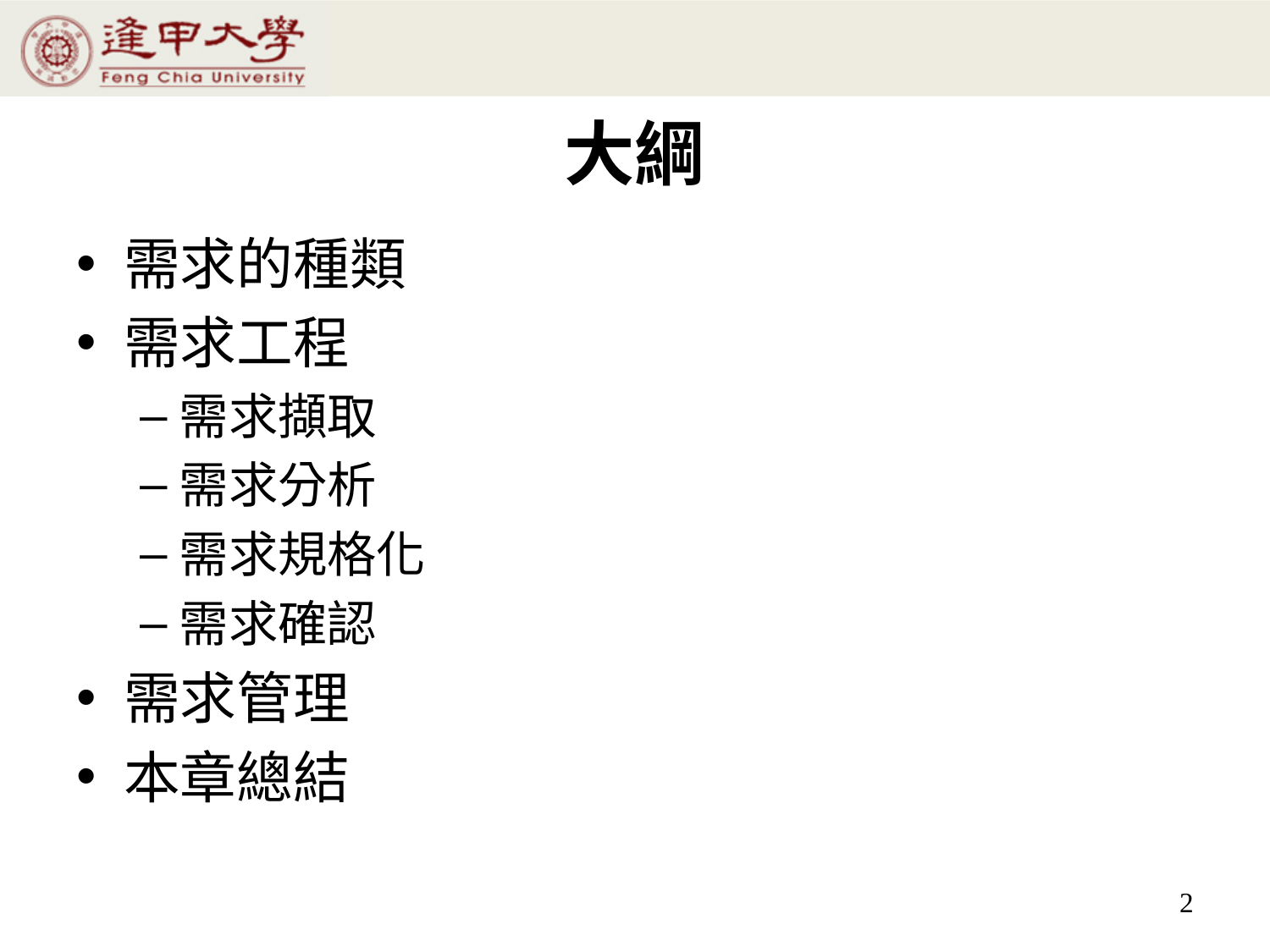

# 大綱
需求的種類
需求工程
需求擷取
需求分析
需求規格化
需求確認
需求管理
本章總結
2